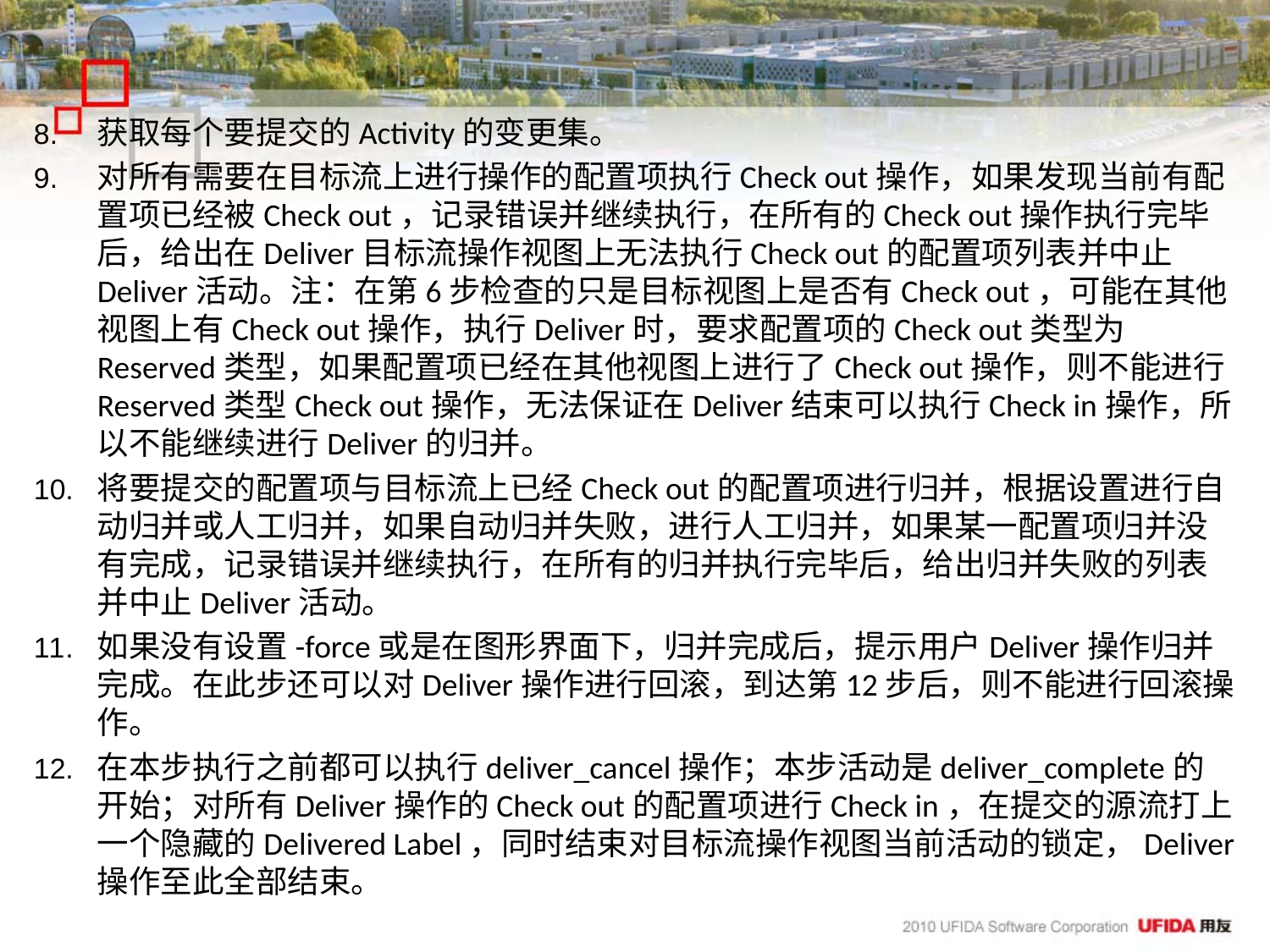

获取每个要提交的Activity的变更集。
对所有需要在目标流上进行操作的配置项执行Check out操作，如果发现当前有配置项已经被Check out，记录错误并继续执行，在所有的Check out操作执行完毕后，给出在Deliver目标流操作视图上无法执行Check out的配置项列表并中止Deliver活动。注：在第6步检查的只是目标视图上是否有Check out，可能在其他视图上有Check out操作，执行Deliver时，要求配置项的Check out类型为Reserved类型，如果配置项已经在其他视图上进行了Check out操作，则不能进行Reserved类型Check out操作，无法保证在Deliver结束可以执行Check in操作，所以不能继续进行Deliver的归并。
将要提交的配置项与目标流上已经Check out的配置项进行归并，根据设置进行自动归并或人工归并，如果自动归并失败，进行人工归并，如果某一配置项归并没 有完成，记录错误并继续执行，在所有的归并执行完毕后，给出归并失败的列表并中止Deliver活动。
如果没有设置-force或是在图形界面下，归并完成后，提示用户Deliver操作归并完成。在此步还可以对Deliver操作进行回滚，到达第12步后，则不能进行回滚操作。
在本步执行之前都可以执行deliver_cancel操作；本步活动是deliver_complete的开始；对所有Deliver操作的Check out的配置项进行Check in，在提交的源流打上一个隐藏的Delivered Label，同时结束对目标流操作视图当前活动的锁定，Deliver操作至此全部结束。